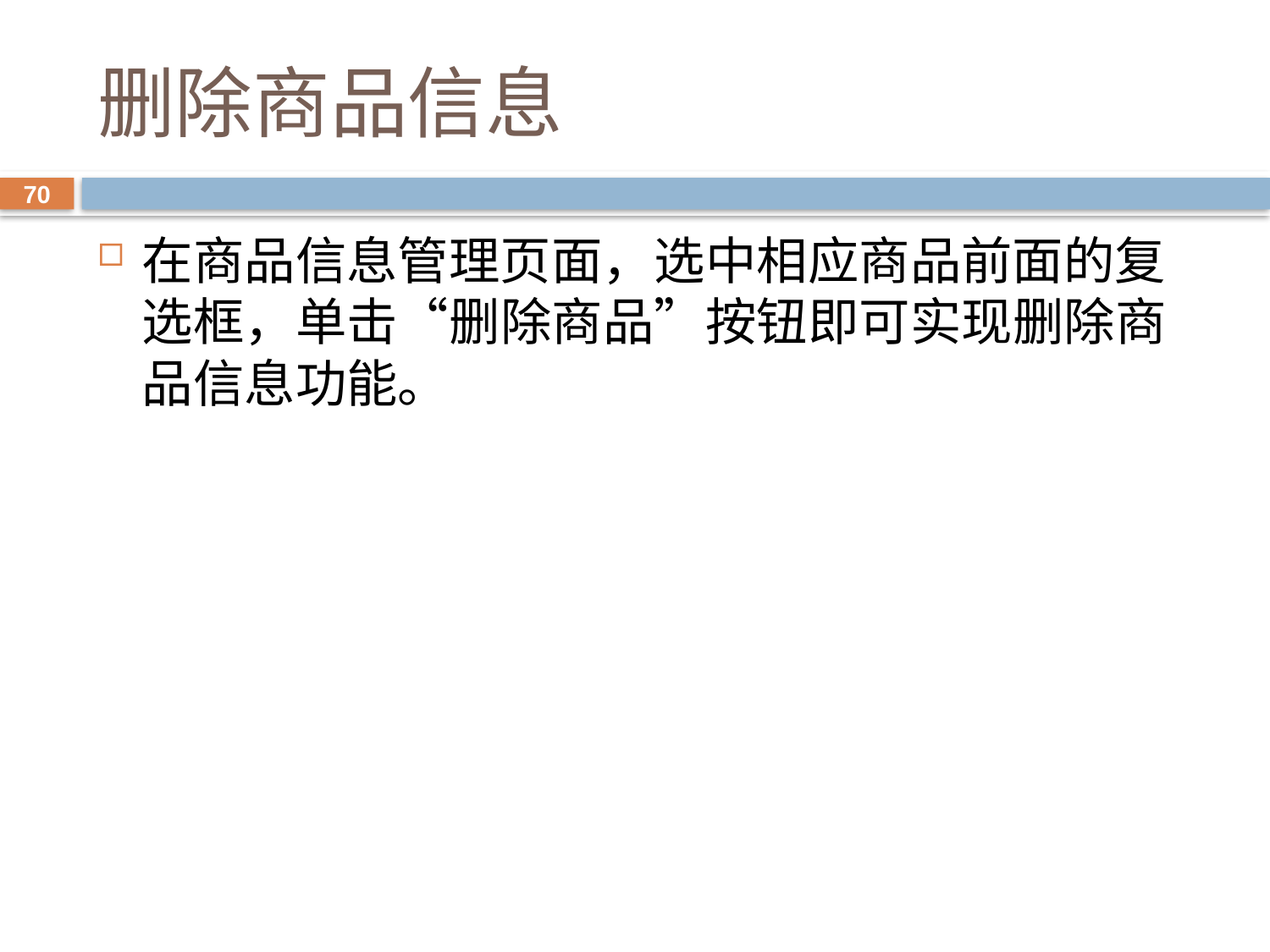

# 删除商品信息
70
在商品信息管理页面，选中相应商品前面的复选框，单击“删除商品”按钮即可实现删除商品信息功能。